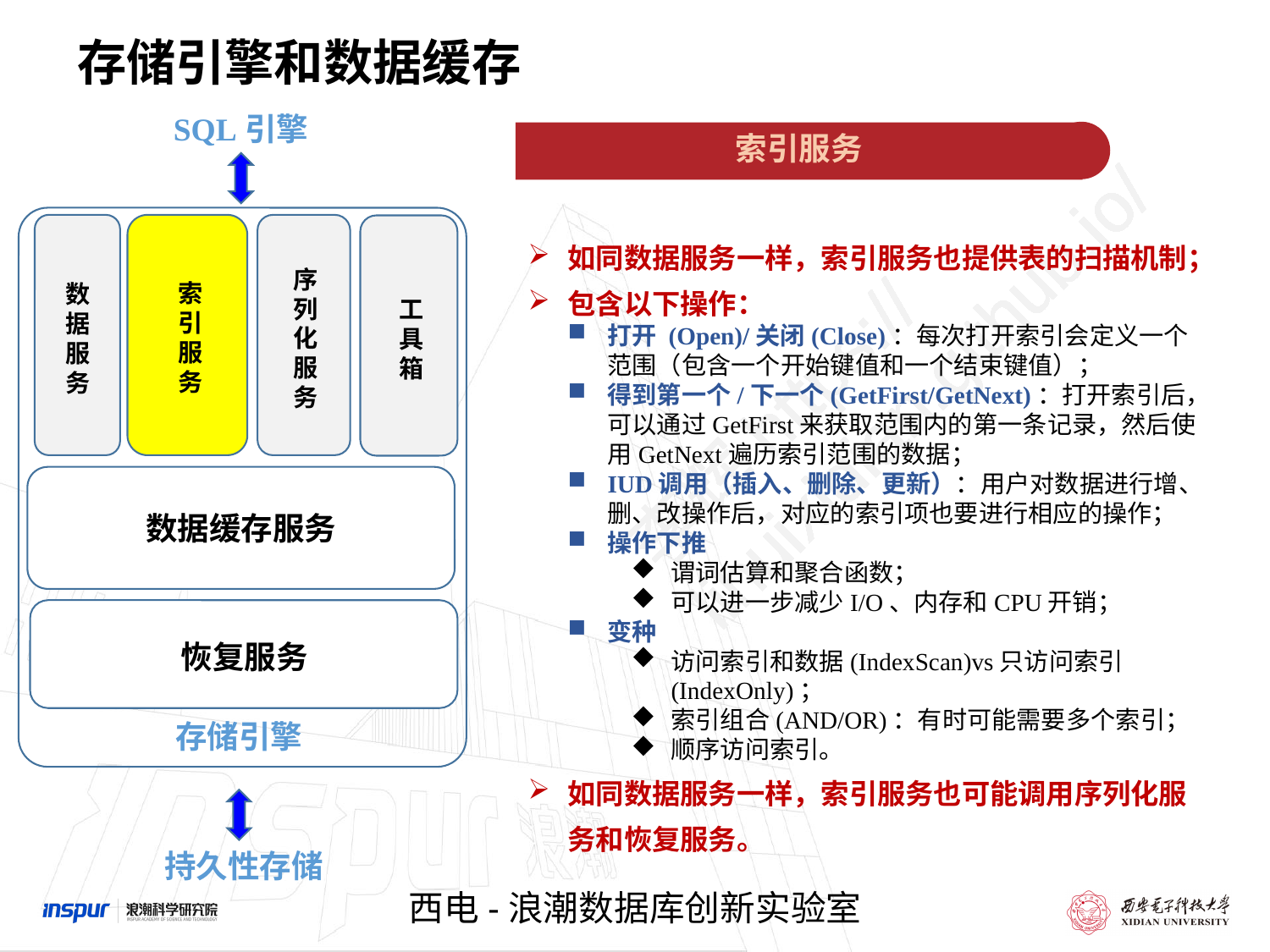

存储引擎和数据缓存
SQL引擎

索引服务

如同数据服务一样，索引服务也提供表的扫描机制；
包含以下操作：
打开 (Open)/关闭(Close)：每次打开索引会定义一个范围（包含一个开始键值和一个结束键值）；
得到第一个/下一个(GetFirst/GetNext)：打开索引后，可以通过GetFirst来获取范围内的第一条记录，然后使用GetNext遍历索引范围的数据；
IUD调用（插入、删除、更新）：用户对数据进行增、删、改操作后，对应的索引项也要进行相应的操作；
操作下推
谓词估算和聚合函数；
可以进一步减少I/O、内存和CPU开销；
变种
访问索引和数据(IndexScan)vs只访问索引(IndexOnly)；
索引组合(AND/OR)：有时可能需要多个索引；
顺序访问索引。
如同数据服务一样，索引服务也可能调用序列化服务和恢复服务。
序
列
化
服
务
索
引
服
务
数
据
服
务
工
具
箱

数据缓存服务

恢复服务
存储引擎

持久性存储